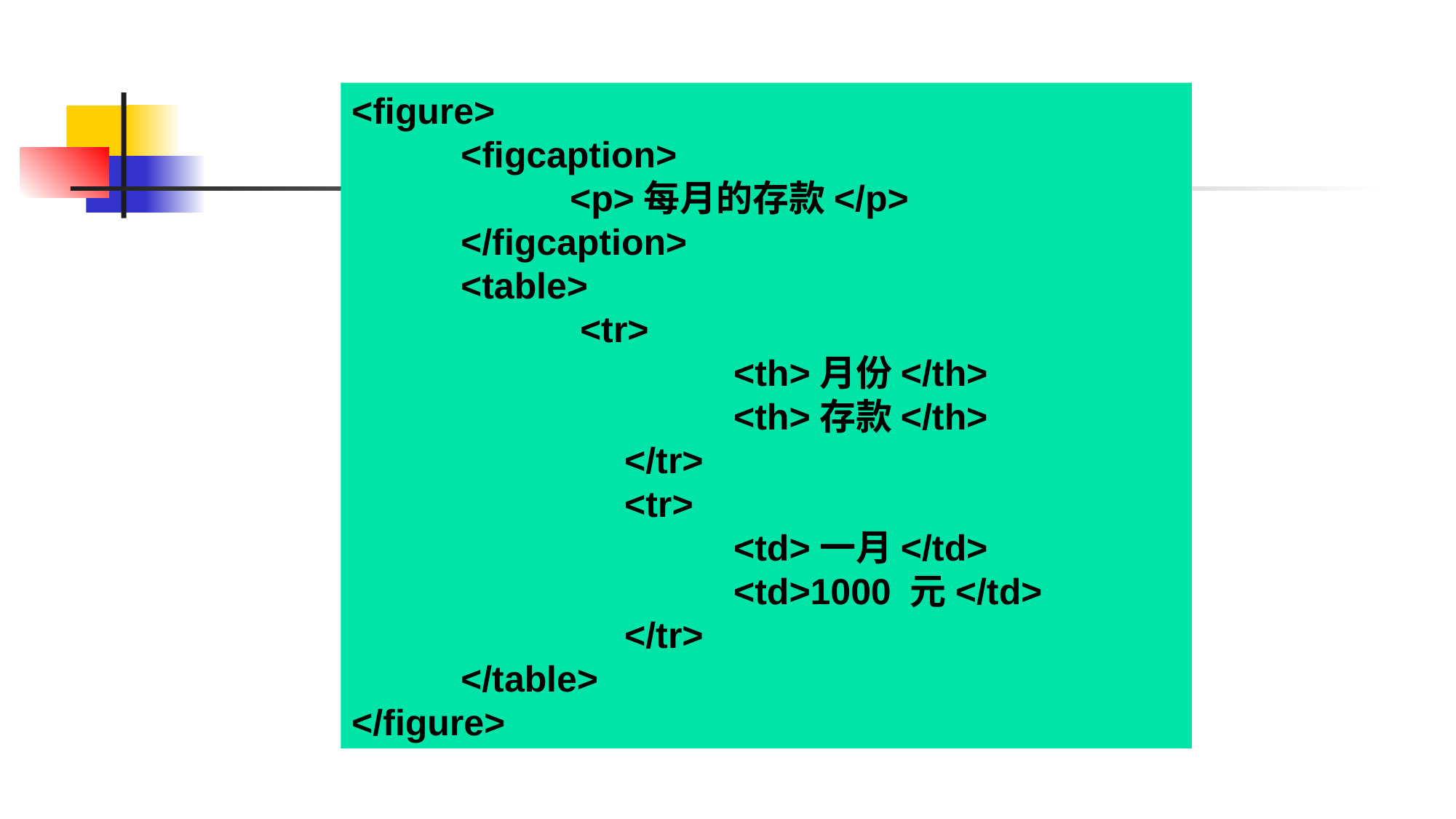

#
<figure>
	<figcaption>
		<p>每月的存款</p>
   	</figcaption>
	<table>
		 <tr>
			<th>月份</th>
			<th>存款</th>
		</tr>
		<tr>
			<td>一月</td>
			<td>1000 元</td>
		</tr>
	</table>
</figure>